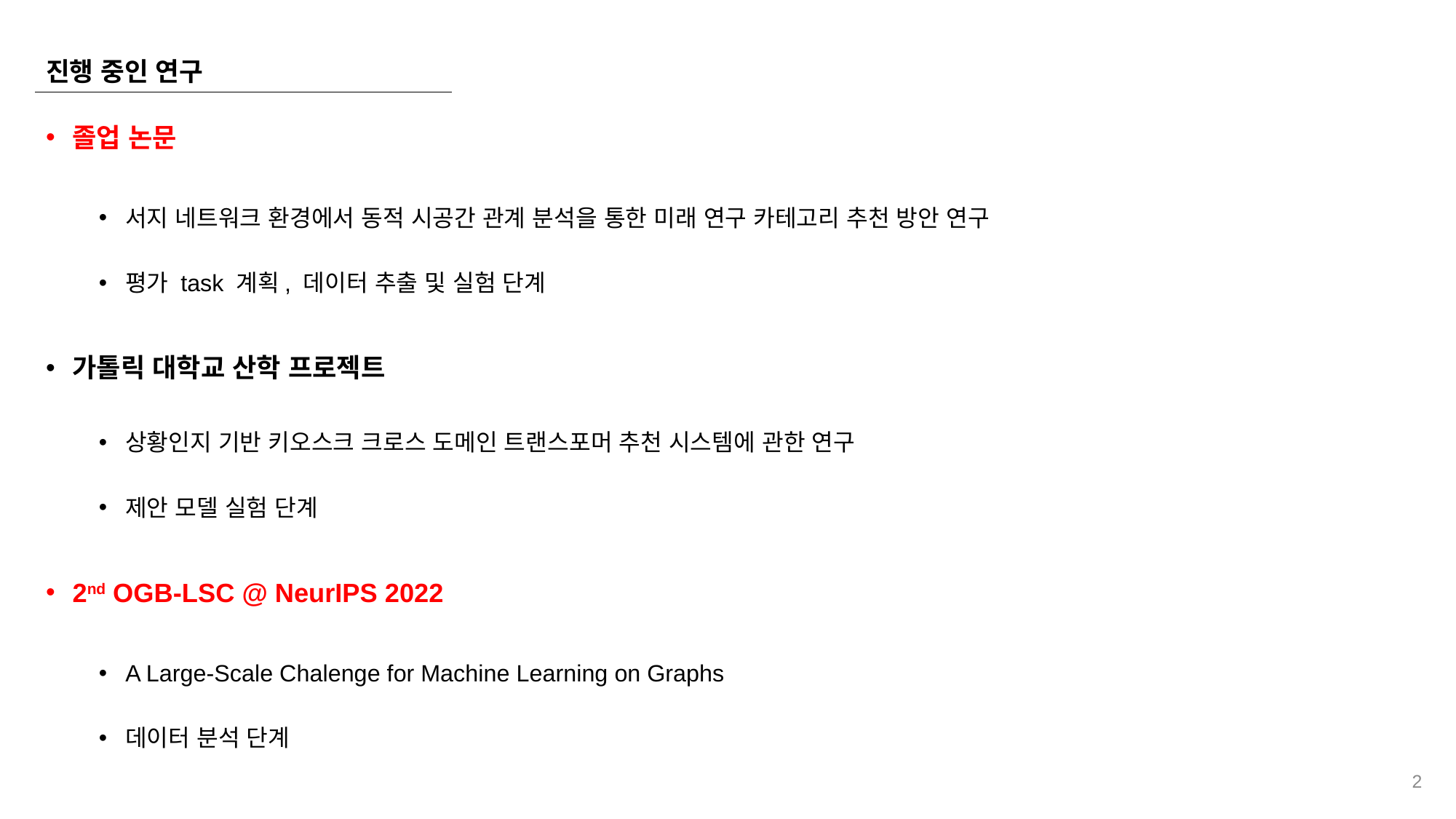

# 진행 중인 연구
졸업 논문

서지 네트워크 환경에서 동적 시공간 관계 분석을 통한 미래 연구 카테고리 추천 방안 연구

평가 task 계획, 데이터 추출 및 실험 단계

가톨릭 대학교 산학 프로젝트

상황인지 기반 키오스크 크로스 도메인 트랜스포머 추천 시스템에 관한 연구

제안 모델 실험 단계

2nd OGB-LSC @ NeurIPS 2022

A Large-Scale Chalenge for Machine Learning on Graphs

데이터 분석 단계
2